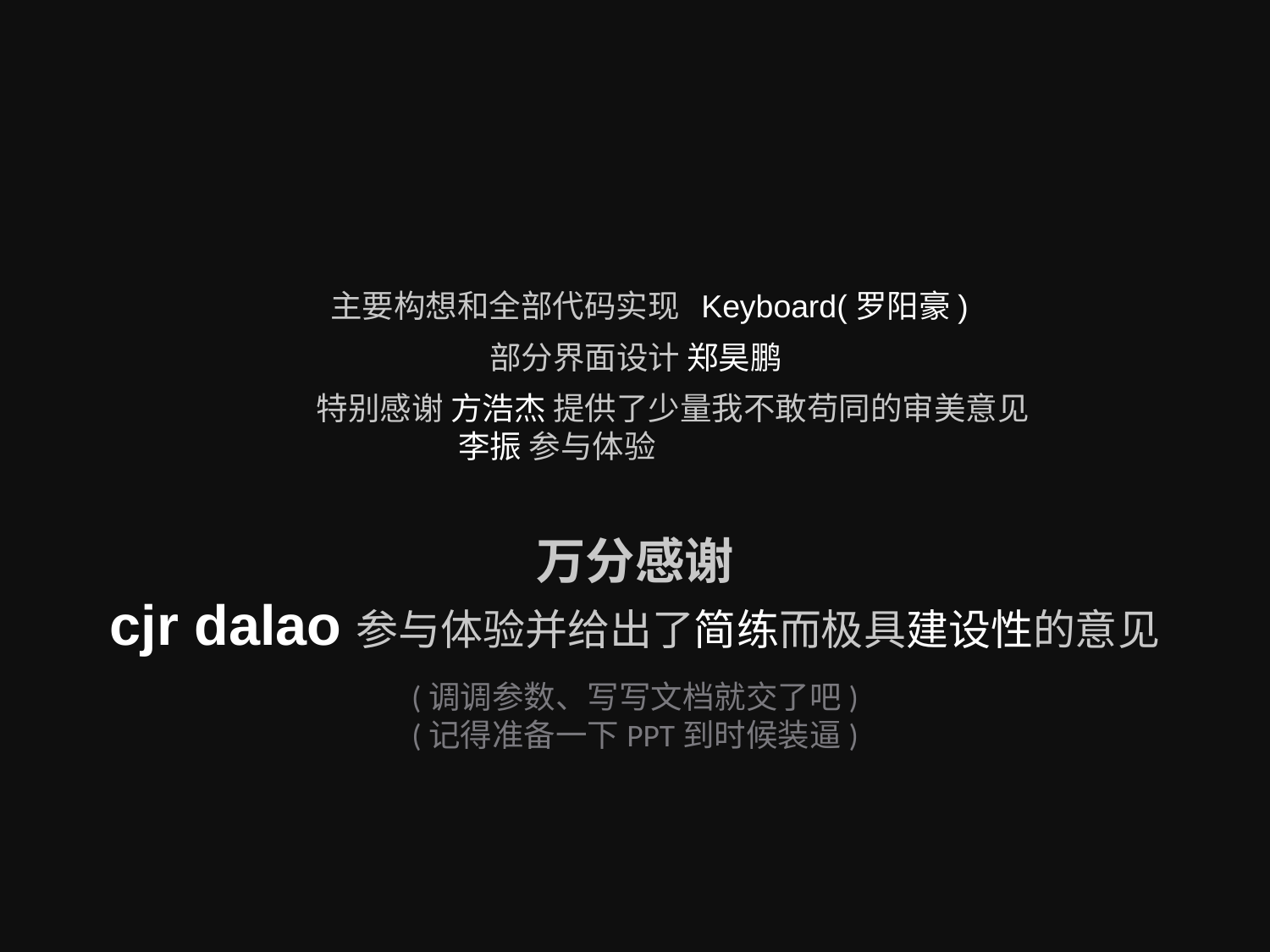

主要构想和全部代码实现  Keyboard(罗阳豪)
部分界面设计 郑昊鹏
特别感谢 方浩杰 提供了少量我不敢苟同的审美意见
	 李振 参与体验
万分感谢
cjr dalao参与体验并给出了简练而极具建设性的意见
(调调参数、写写文档就交了吧)
(记得准备一下PPT到时候装逼)